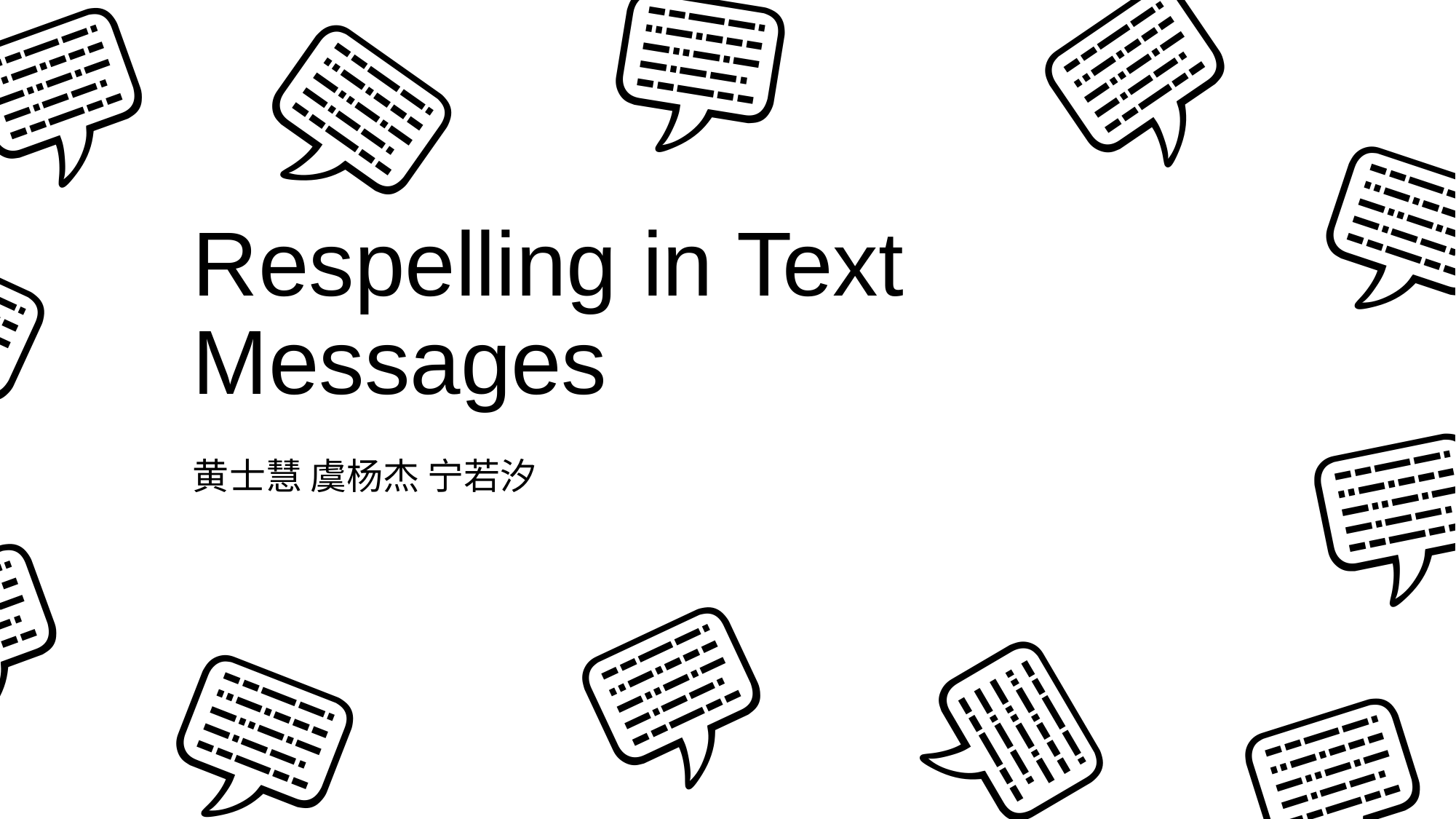

💬
💬
💬
💬
💬
# Respelling in Text Messages
💬
💬
黄士慧 虞杨杰 宁若汐
💬
💬
💬
💬
💬